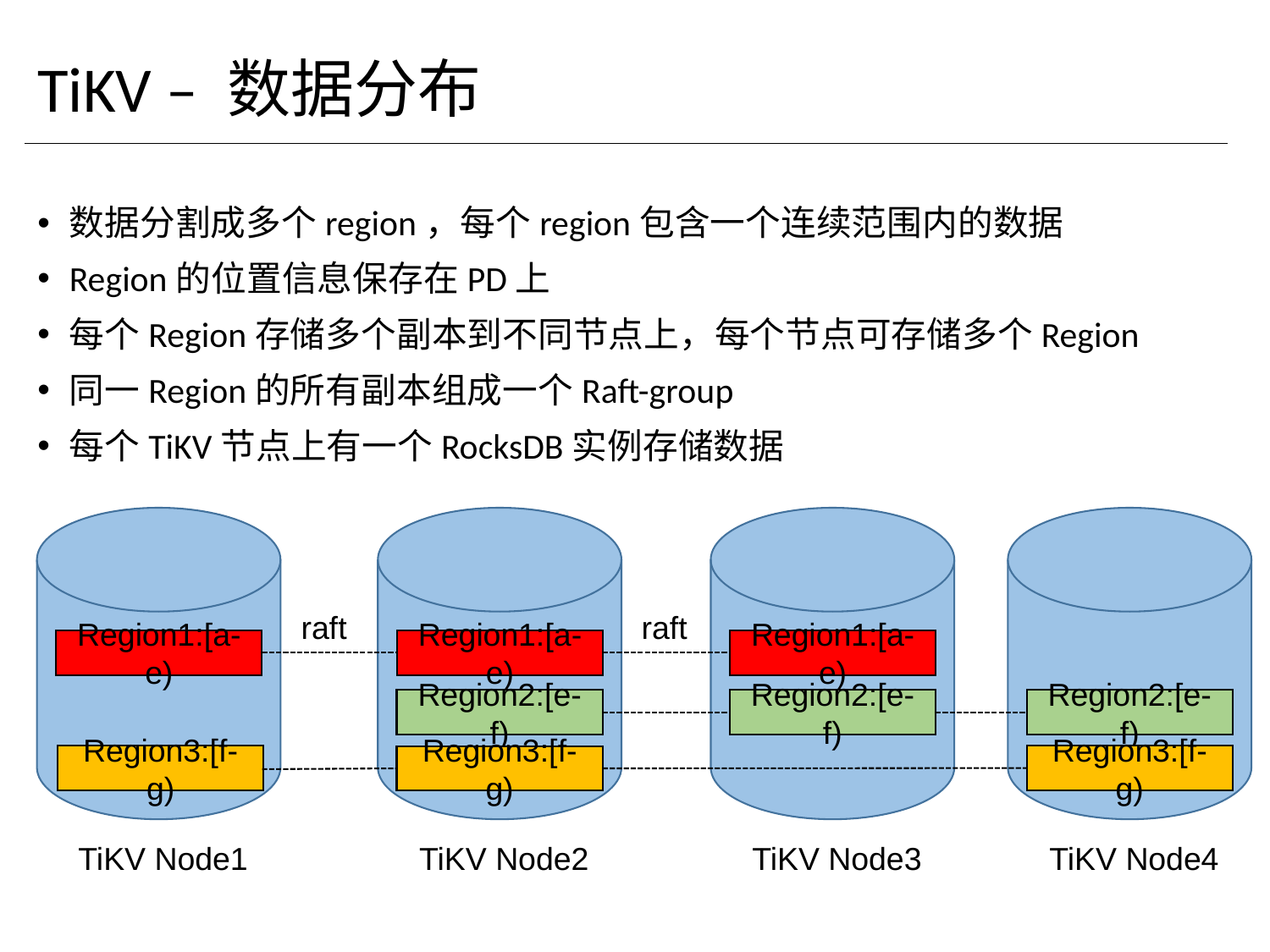

# TiKV – 数据分布
数据分割成多个region，每个region包含一个连续范围内的数据
Region的位置信息保存在PD上
每个Region存储多个副本到不同节点上，每个节点可存储多个Region
同一Region的所有副本组成一个Raft-group
每个TiKV节点上有一个RocksDB实例存储数据

raft
raft
Region1:[a-e)
Region1:[a-e)
Region1:[a-e)
Region2:[e-f)
Region2:[e-f)
Region2:[e-f)
Region3:[f-g)
Region3:[f-g)
Region3:[f-g)
TiKV Node1
TiKV Node2
TiKV Node3
TiKV Node4